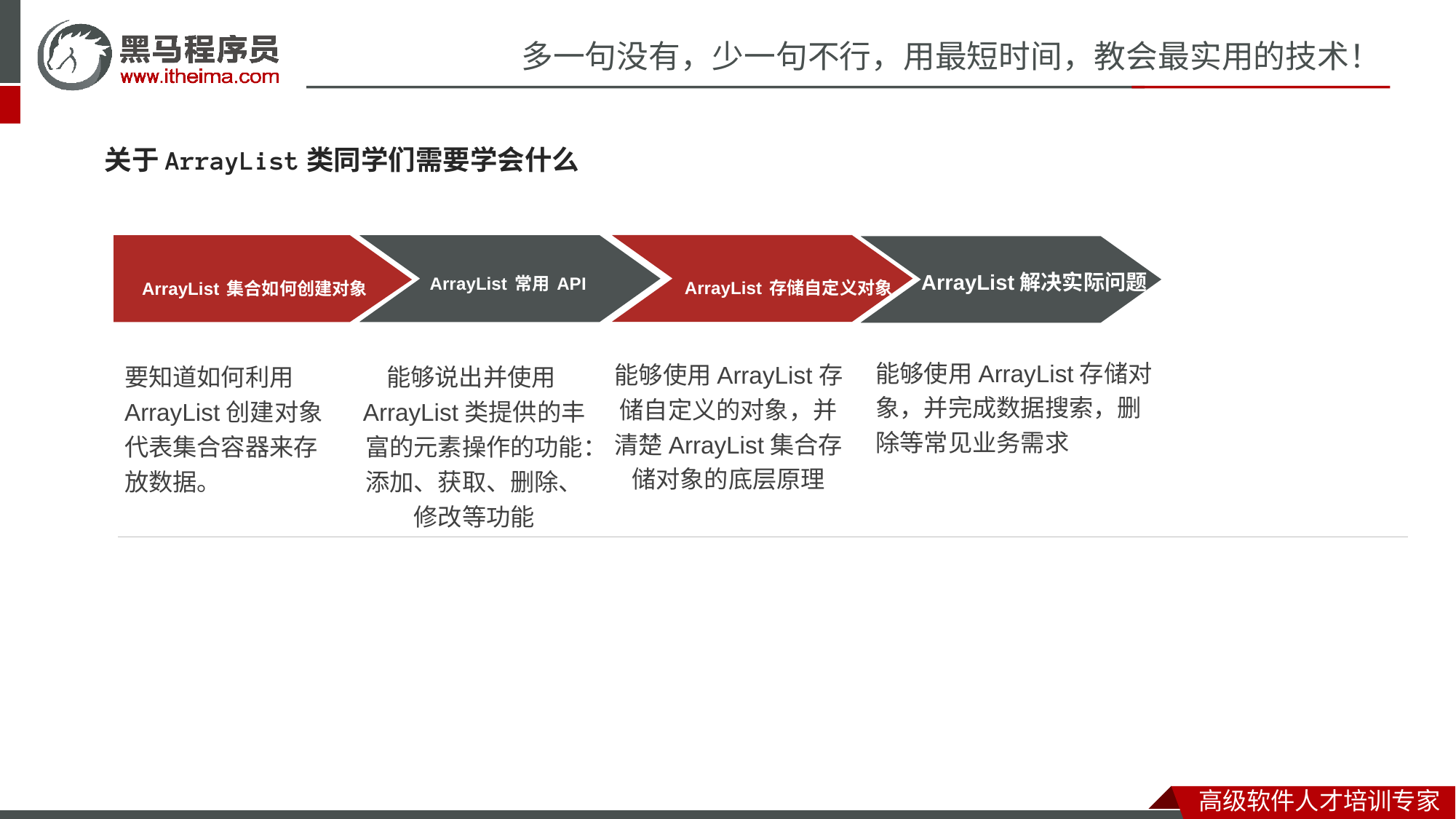

关于ArrayList类同学们需要学会什么

ArrayList集合如何创建对象
ArrayList解决实际问题
ArrayList常用API
ArrayList存储自定义对象
能够使用ArrayList存储对象，并完成数据搜索，删除等常见业务需求
能够使用ArrayList存储自定义的对象，并清楚ArrayList集合存储对象的底层原理
要知道如何利用ArrayList创建对象代表集合容器来存放数据。
能够说出并使用ArrayList类提供的丰富的元素操作的功能：添加、获取、删除、修改等功能